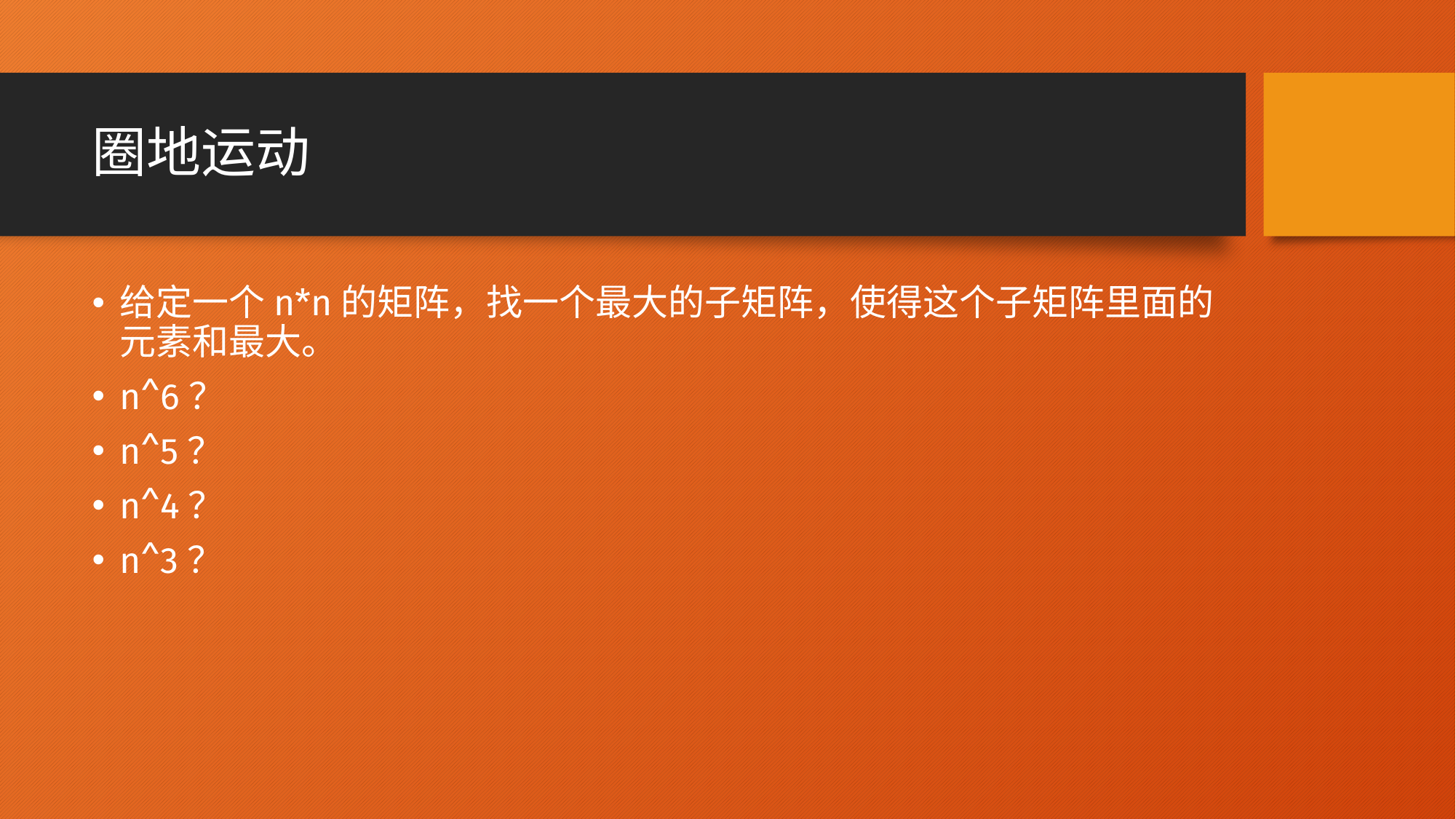

# 圈地运动
给定一个n*n的矩阵，找一个最大的子矩阵，使得这个子矩阵里面的元素和最大。
n^6？
n^5？
n^4？
n^3？